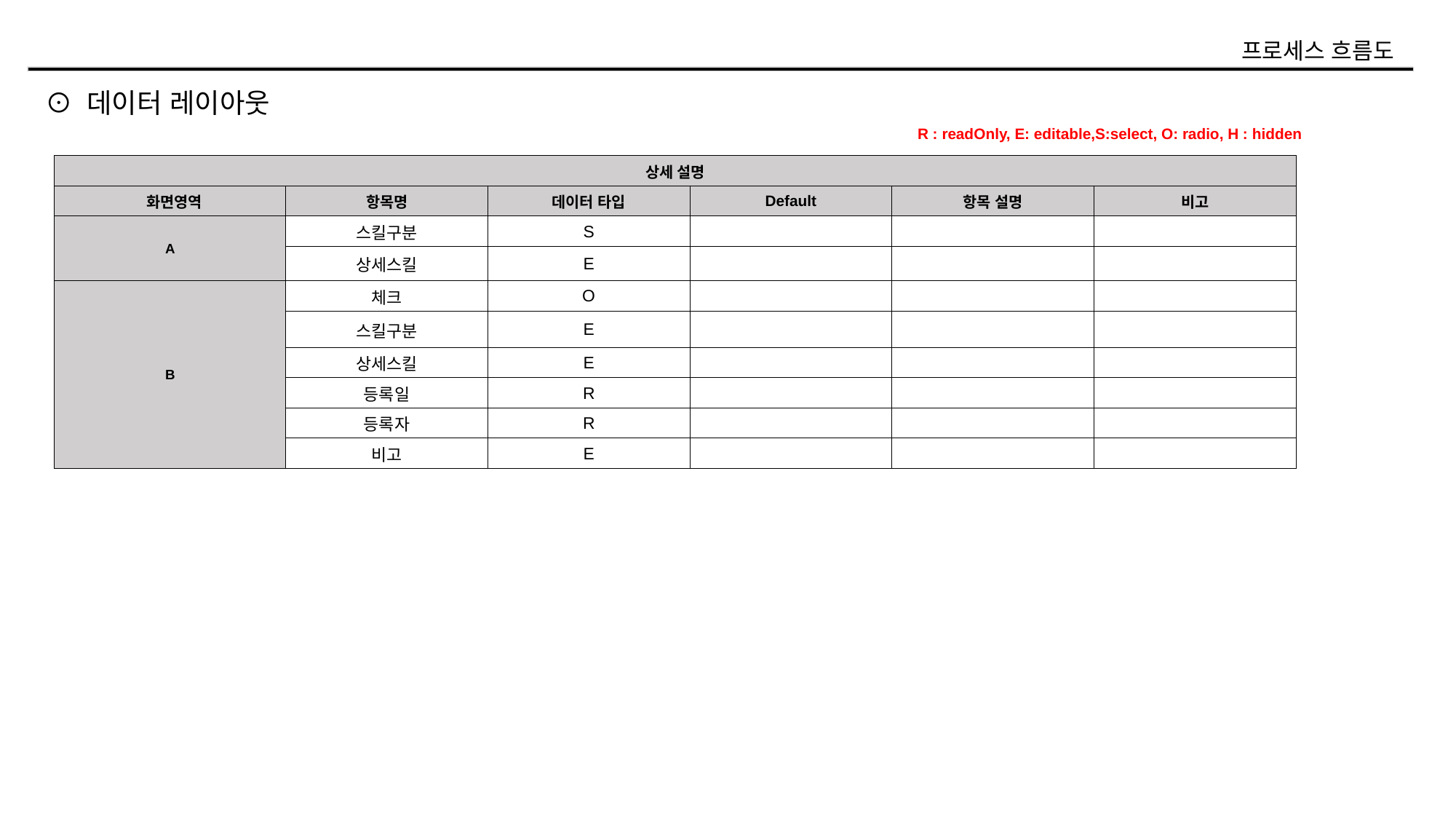

프로세스 흐름도

⊙ 데이터 레이아웃
R : readOnly, E: editable,S:select, O: radio, H : hidden
| 상세 설명 |  |  |  |  |  |
| --- | --- | --- | --- | --- | --- |
| 화면영역 | 항목명 | 데이터 타입 | Default | 항목 설명 | 비고 |
| A | 스킬구분 | S |  |  |  |
|  | 상세스킬 | E |  |  |  |
| B | 체크 | O |  |  |  |
|  | 스킬구분 | E |  |  |  |
|  | 상세스킬 | E |  |  |  |
|  | 등록일 | R |  |  |  |
|  | 등록자 | R |  |  |  |
|  | 비고 | E |  |  |  |